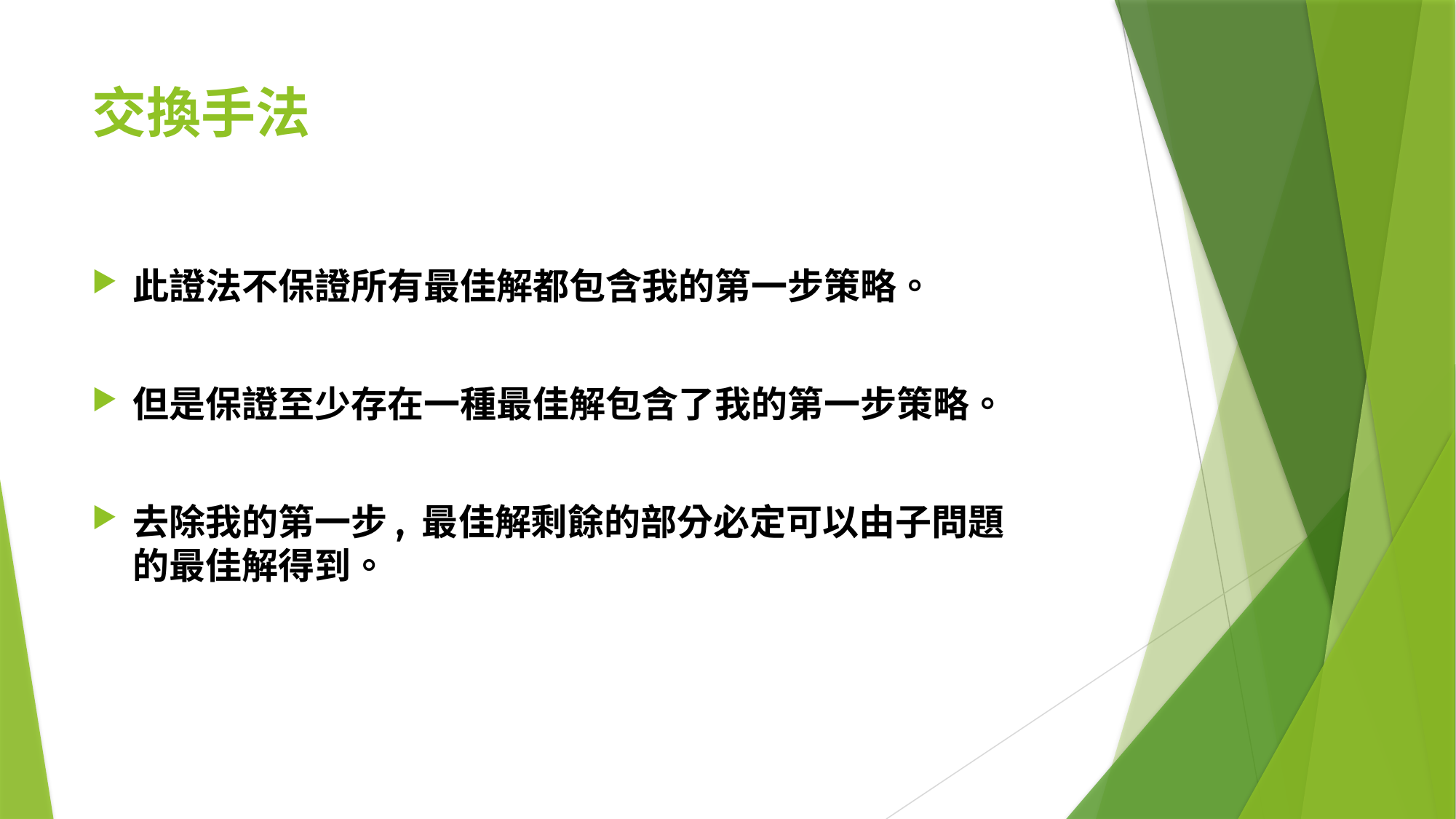

# 交換手法
此證法不保證所有最佳解都包含我的第一步策略。

但是保證至少存在一種最佳解包含了我的第一步策略。

去除我的第一步, 最佳解剩餘的部分必定可以由子問題的最佳解得到。